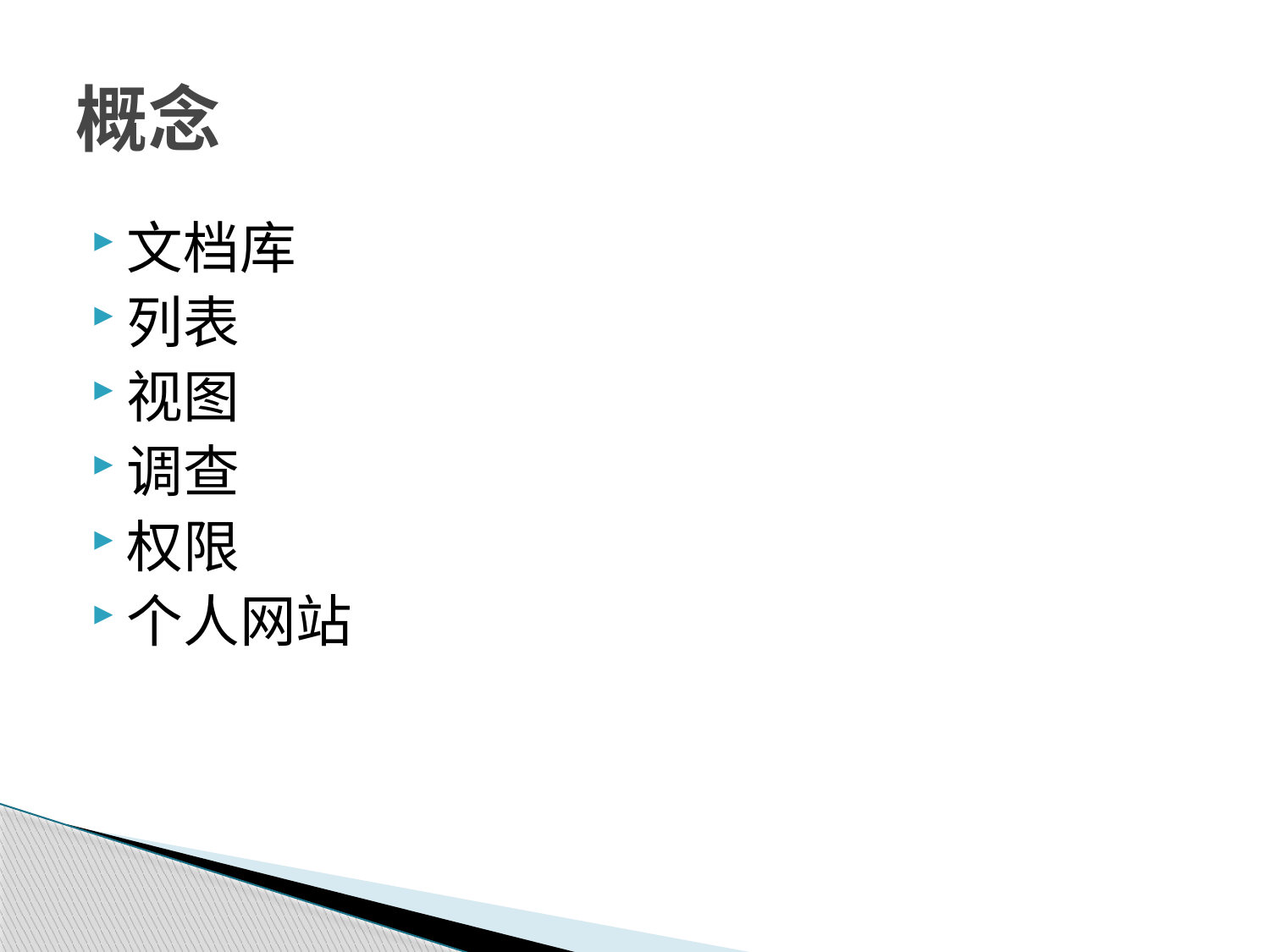

# 概念
文档库
列表
视图
调查
权限
个人网站